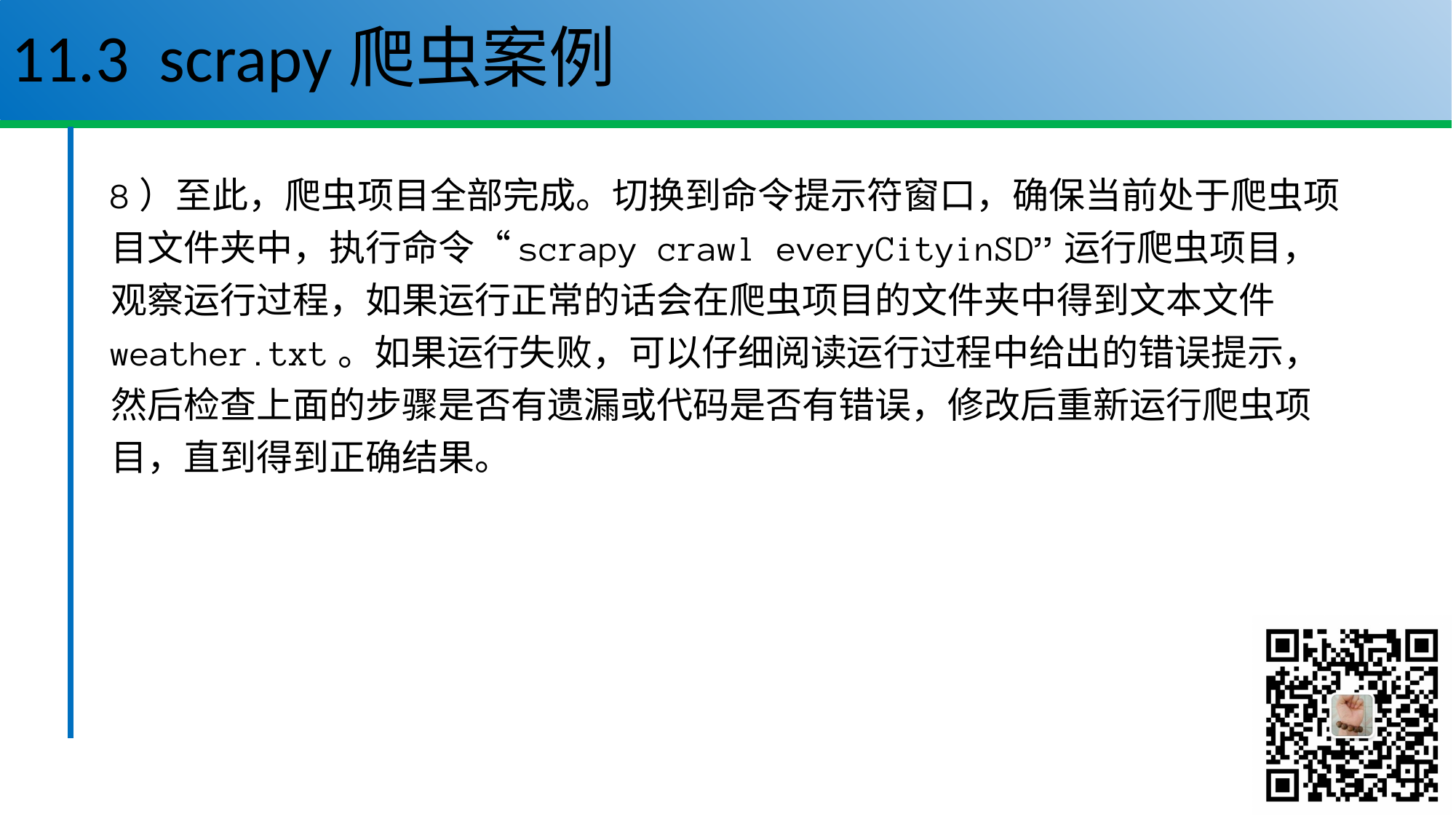

# 11.3  scrapy爬虫案例
8）至此，爬虫项目全部完成。切换到命令提示符窗口，确保当前处于爬虫项目文件夹中，执行命令“scrapy crawl everyCityinSD”运行爬虫项目，观察运行过程，如果运行正常的话会在爬虫项目的文件夹中得到文本文件weather.txt。如果运行失败，可以仔细阅读运行过程中给出的错误提示，然后检查上面的步骤是否有遗漏或代码是否有错误，修改后重新运行爬虫项目，直到得到正确结果。
46